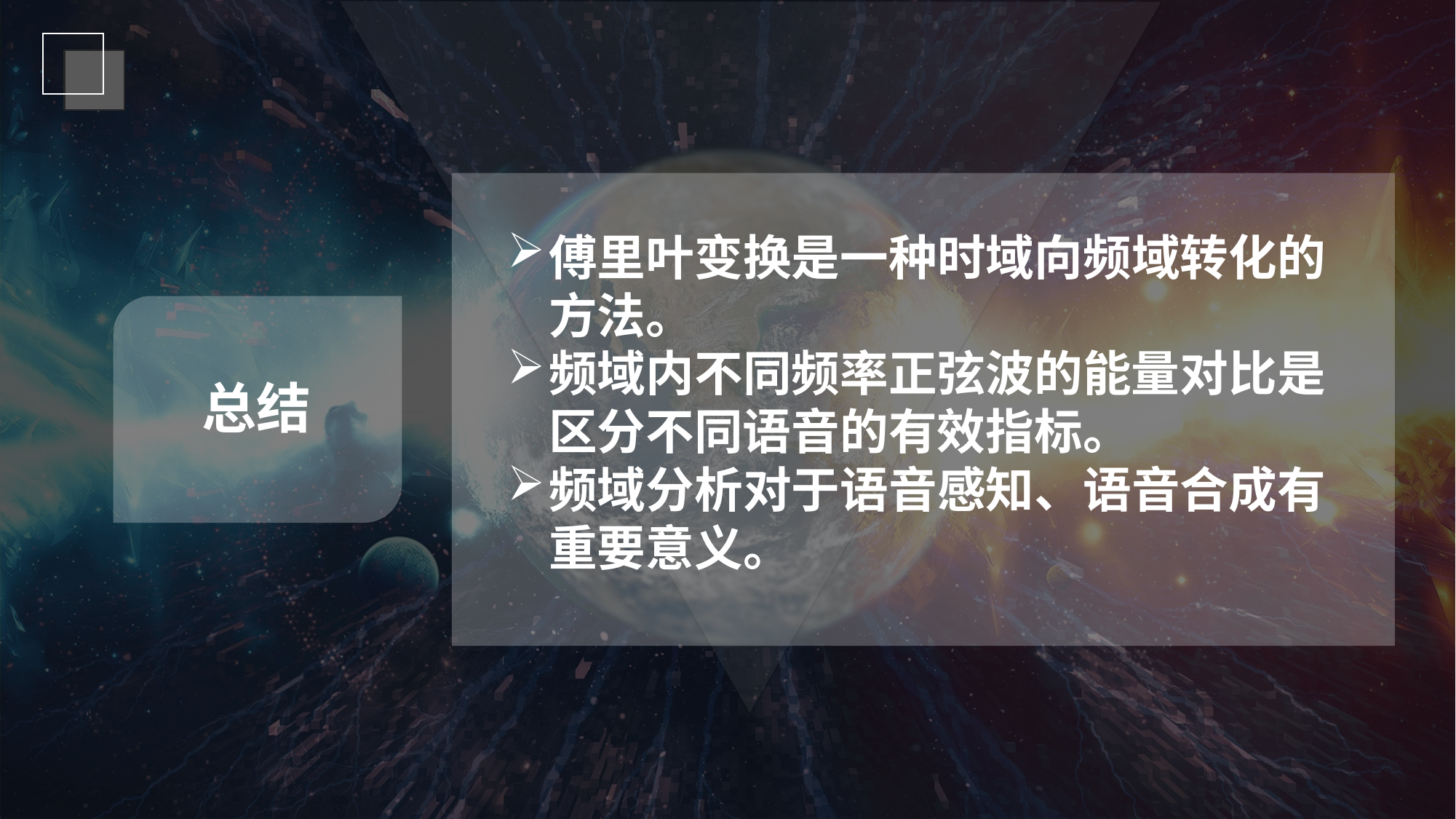

傅里叶变换是一种时域向频域转化的方法。
频域内不同频率正弦波的能量对比是区分不同语音的有效指标。
频域分析对于语音感知、语音合成有重要意义。

总结